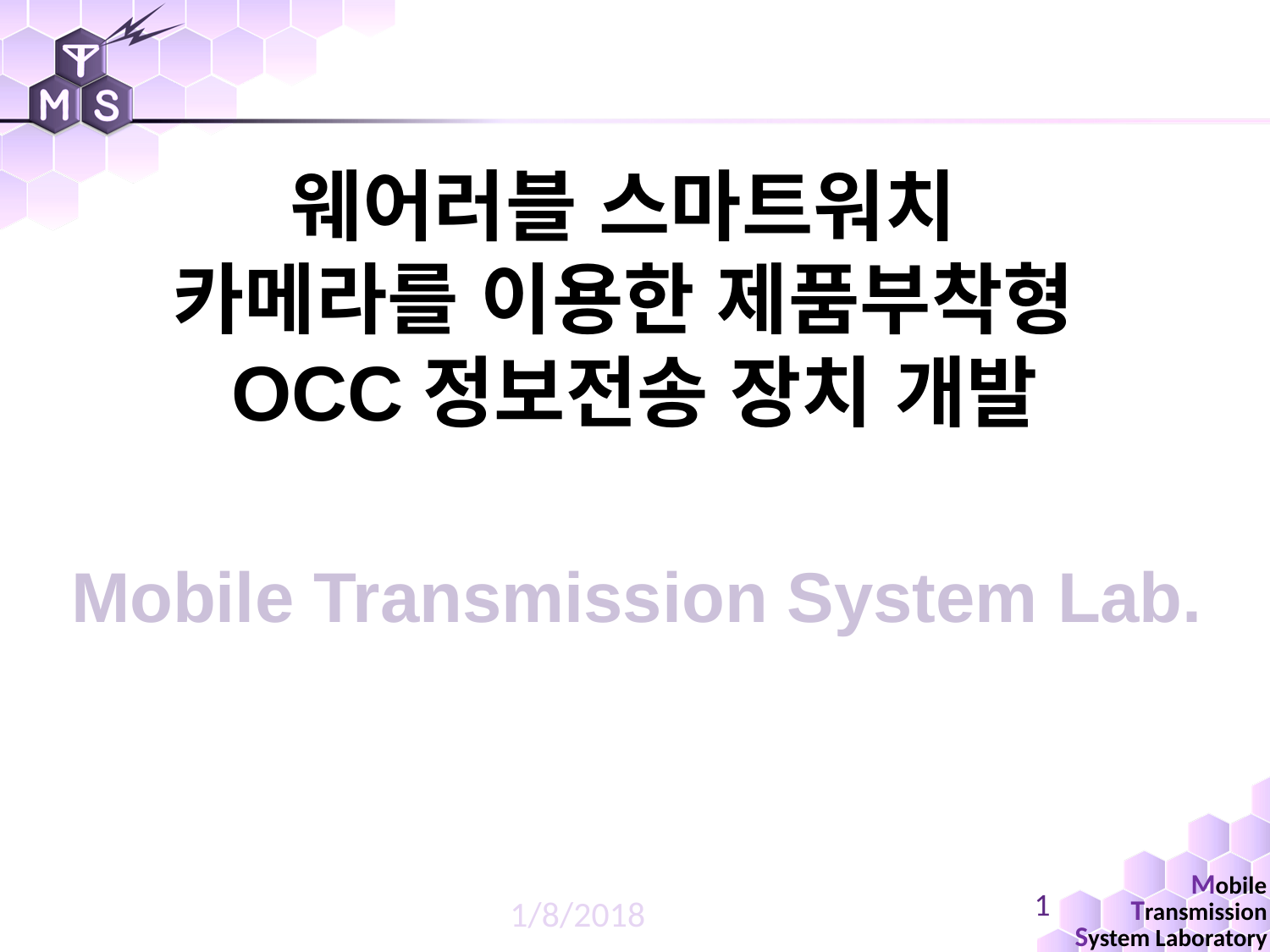

웨어러블 스마트워치
카메라를 이용한 제품부착형
OCC정보전송 장치 개발
Mobile Transmission System Lab.
1/8/2018
1